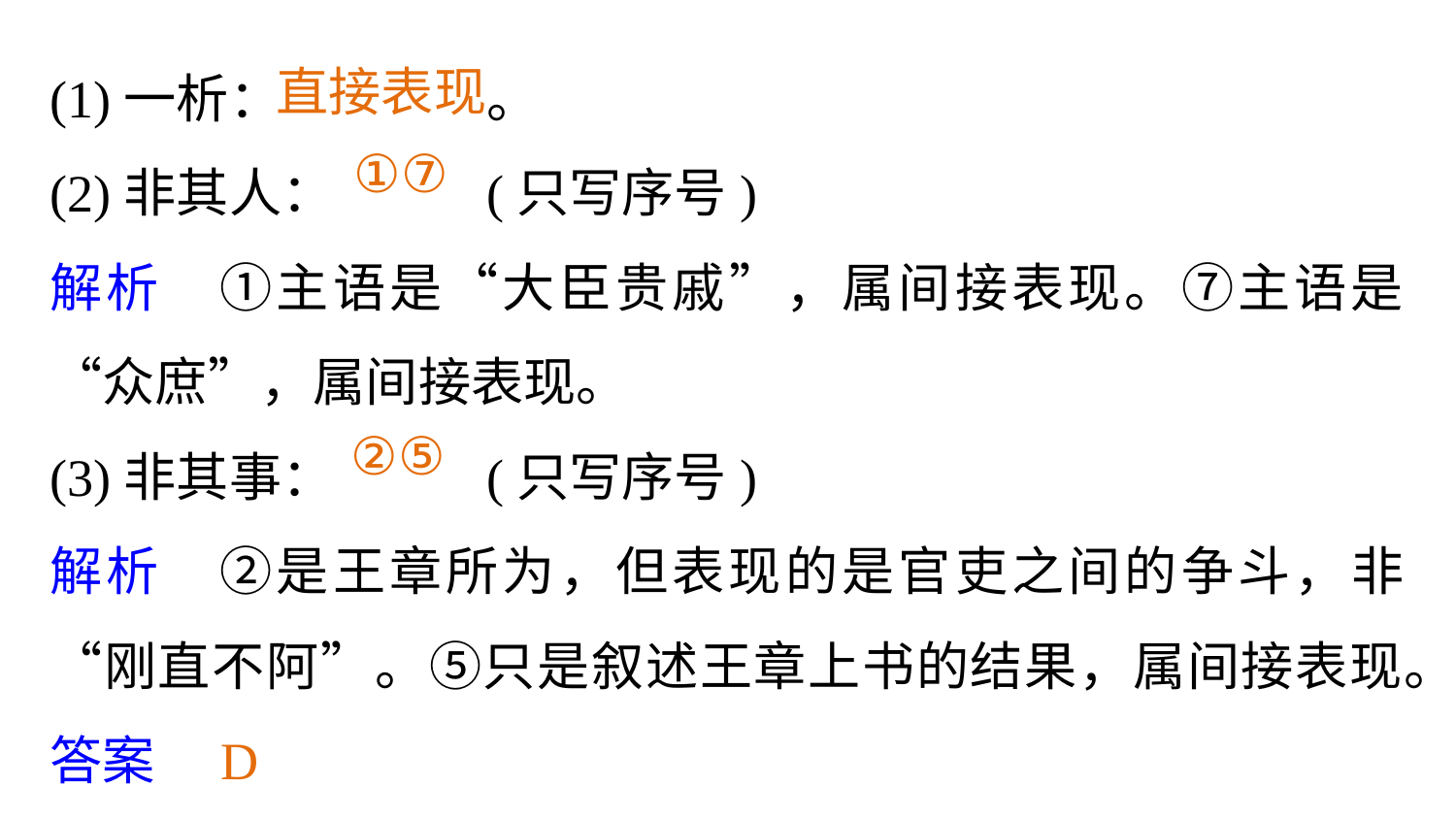

直接表现
(1)一析：		。
(2)非其人：		(只写序号)
解析　①主语是“大臣贵戚”，属间接表现。⑦主语是“众庶”，属间接表现。
(3)非其事：		(只写序号)
解析　②是王章所为，但表现的是官吏之间的争斗，非“刚直不阿”。⑤只是叙述王章上书的结果，属间接表现。
答案　D
①⑦
②⑤